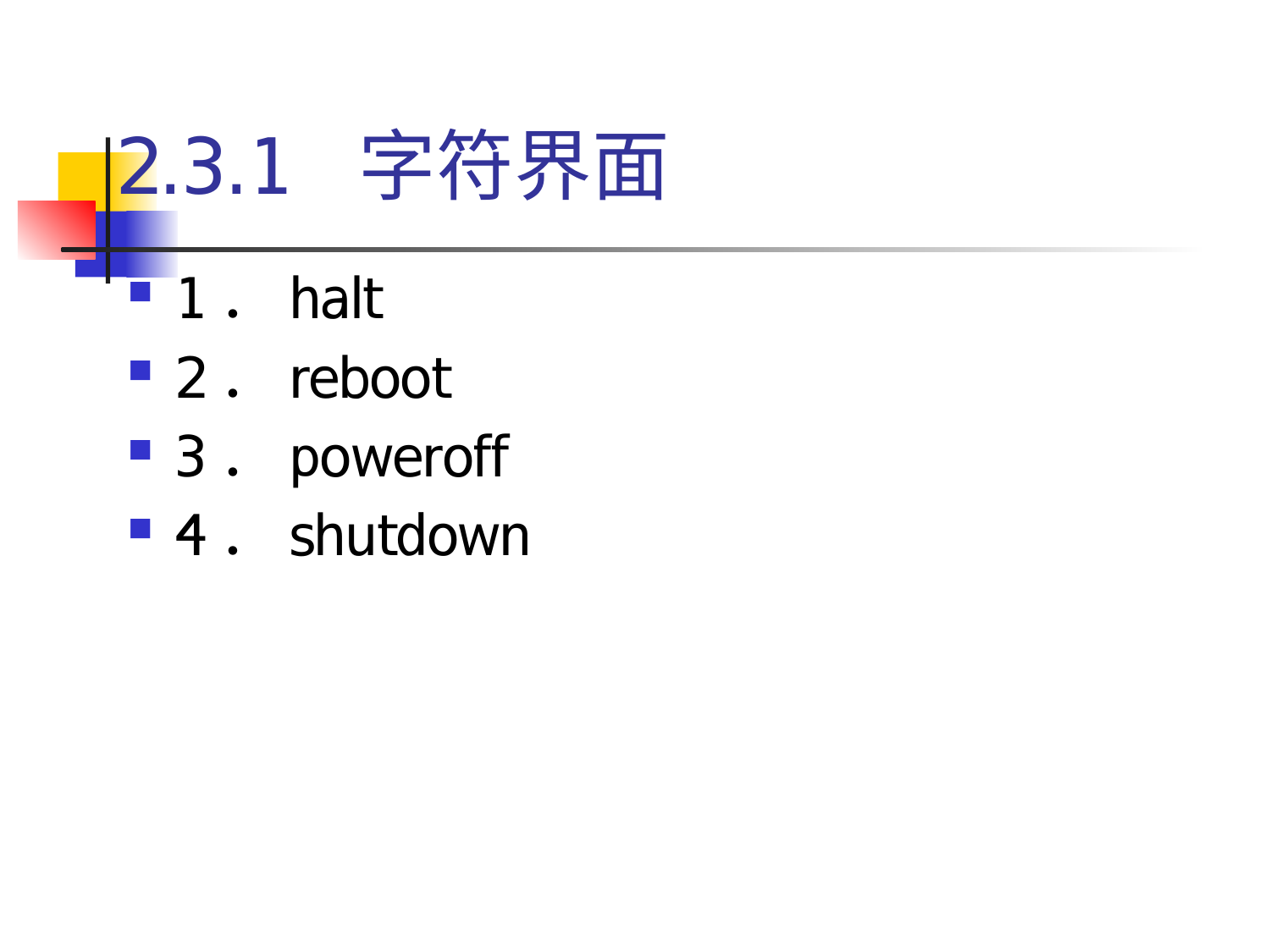

# 2.3.1  字符界面
1．halt
2．reboot
3．poweroff
4．shutdown